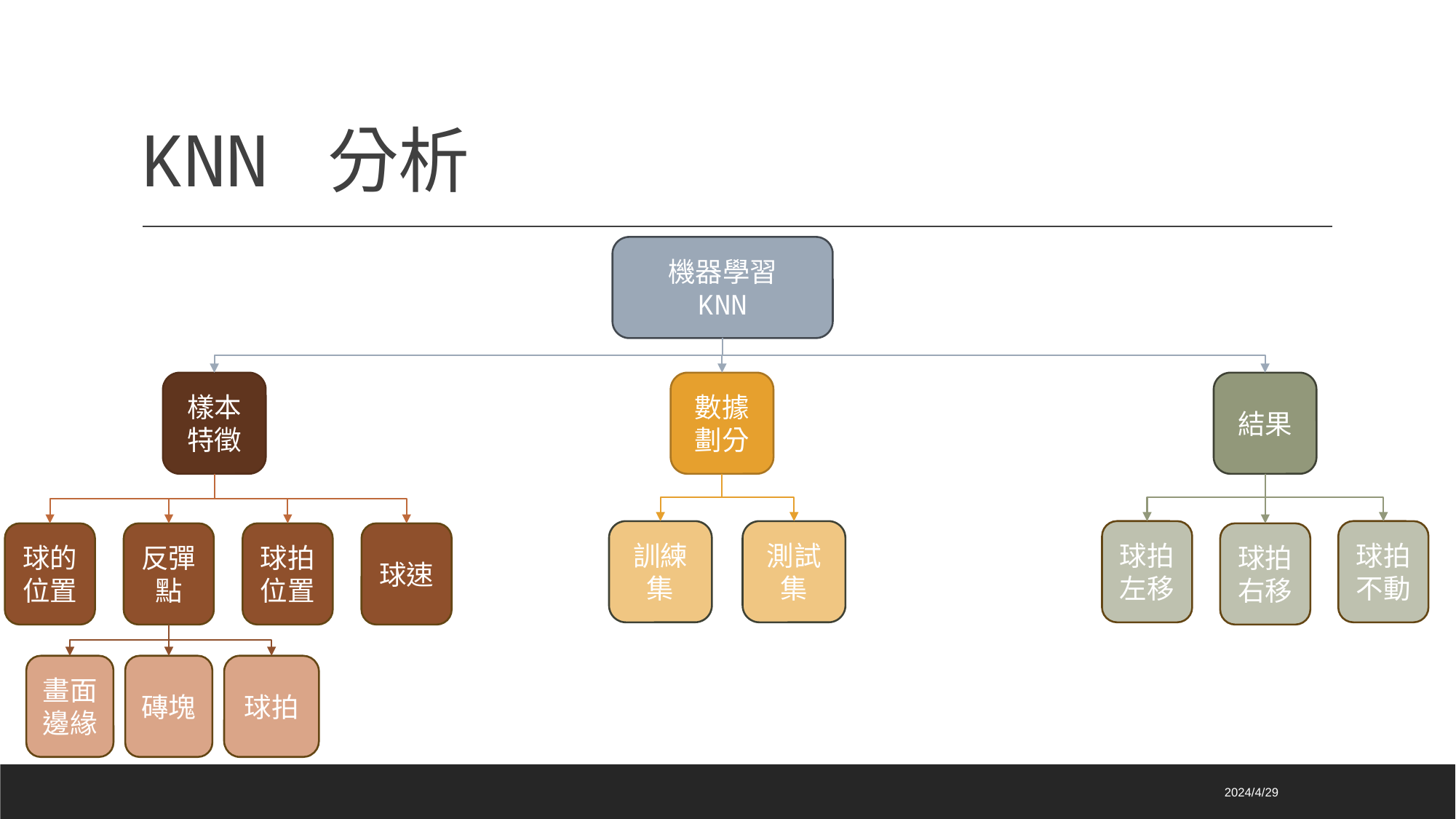

# KNN 分析
機器學習
KNN
數據
劃分
結果
樣本
特徵
訓練集
測試集
球拍
左移
球拍
不動
球速
球拍
右移
球拍
位置
球的位置
反彈點
畫面邊緣
磚塊
球拍
2024/4/29